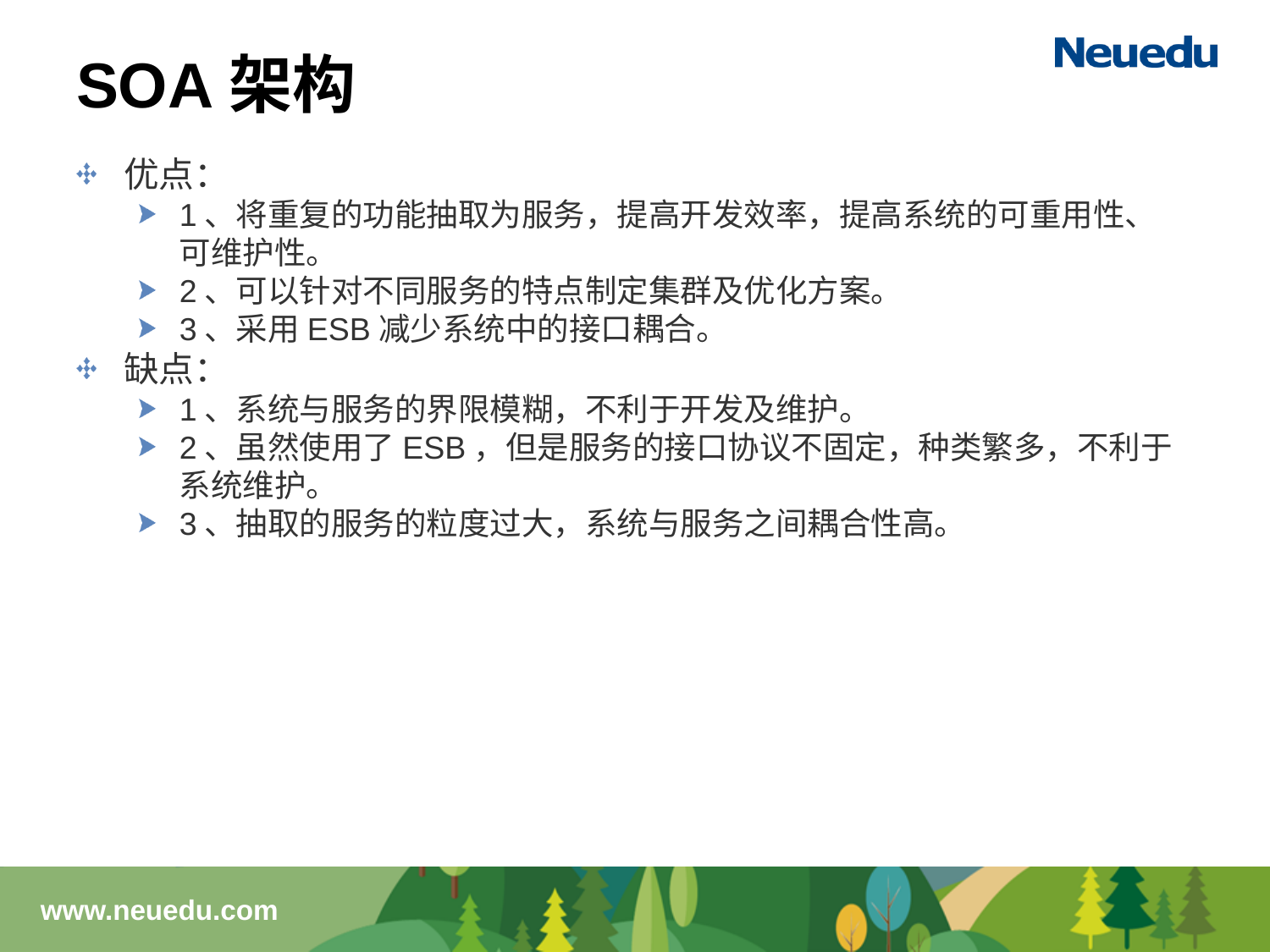

# SOA架构
优点：
1、将重复的功能抽取为服务，提高开发效率，提高系统的可重用性、可维护性。
2、可以针对不同服务的特点制定集群及优化方案。
3、采用ESB减少系统中的接口耦合。
缺点：
1、系统与服务的界限模糊，不利于开发及维护。
2、虽然使用了ESB，但是服务的接口协议不固定，种类繁多，不利于系统维护。
3、抽取的服务的粒度过大，系统与服务之间耦合性高。